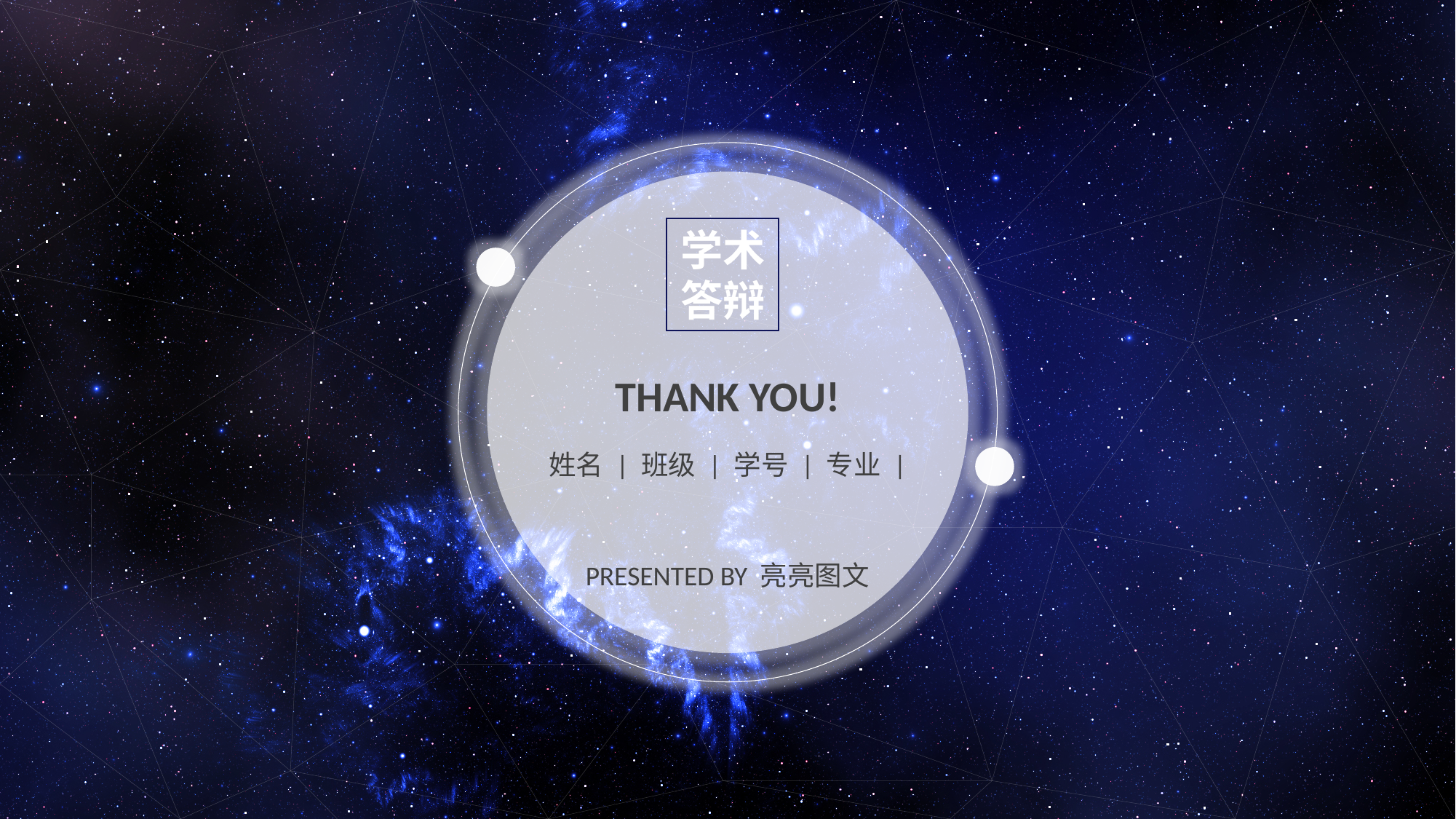

学术
答辩

THANK YOU!
姓名 | 班级 | 学号 | 专业 |
PRESENTED BY 亮亮图文